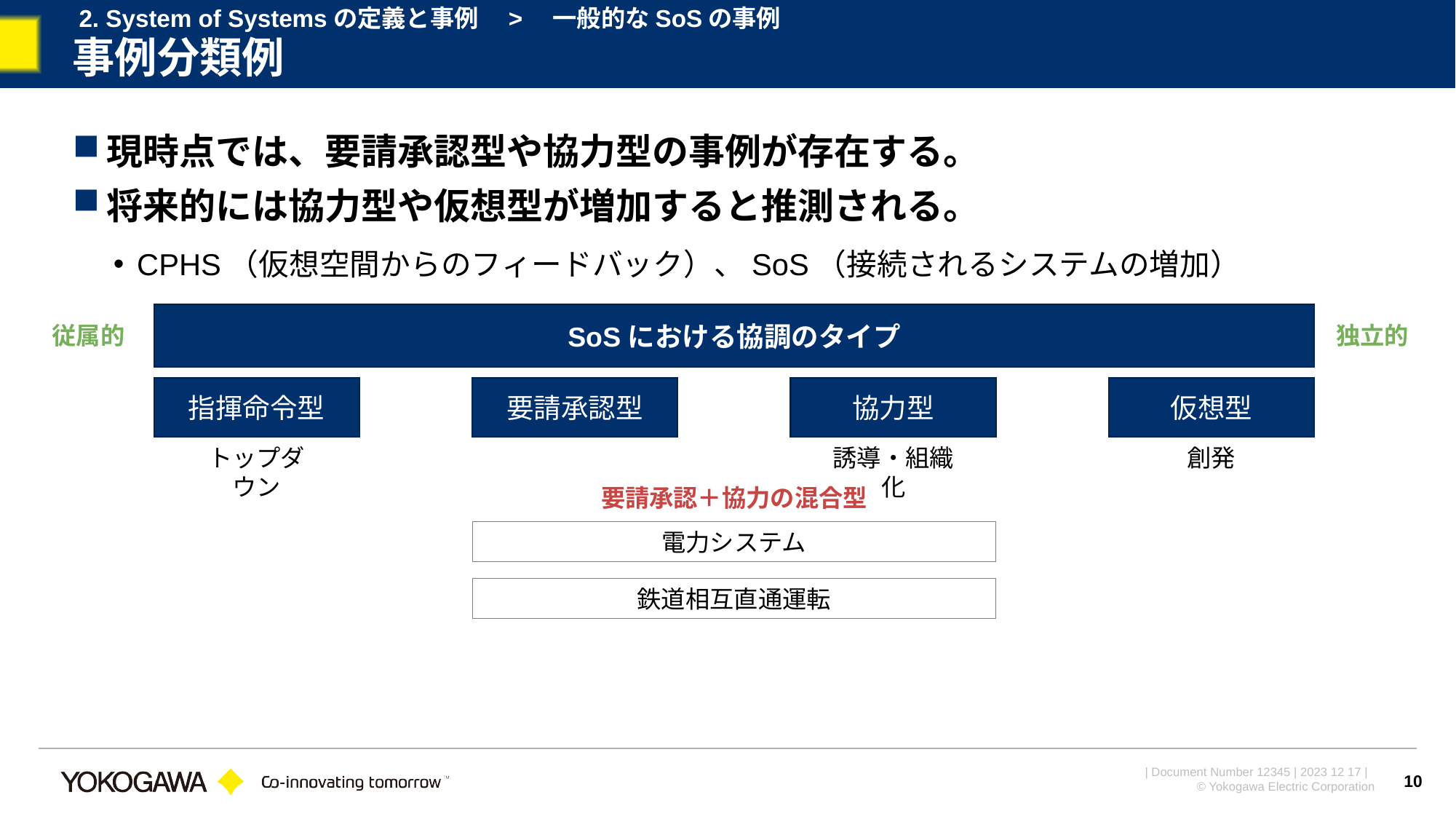

SoSにおける協調のタイプ
2. System of Systemsの定義と事例　>　一般的なSoSの事例
事例分類例
現時点では、要請承認型や協力型の事例が存在する。
将来的には協力型や仮想型が増加すると推測される。
CPHS（仮想空間からのフィードバック）、SoS（接続されるシステムの増加）
従属的
独立的
指揮命令型
要請承認型
協力型
仮想型
トップダウン
誘導・組織化
創発
要請承認＋協力の混合型
電力システム
鉄道相互直通運転
10